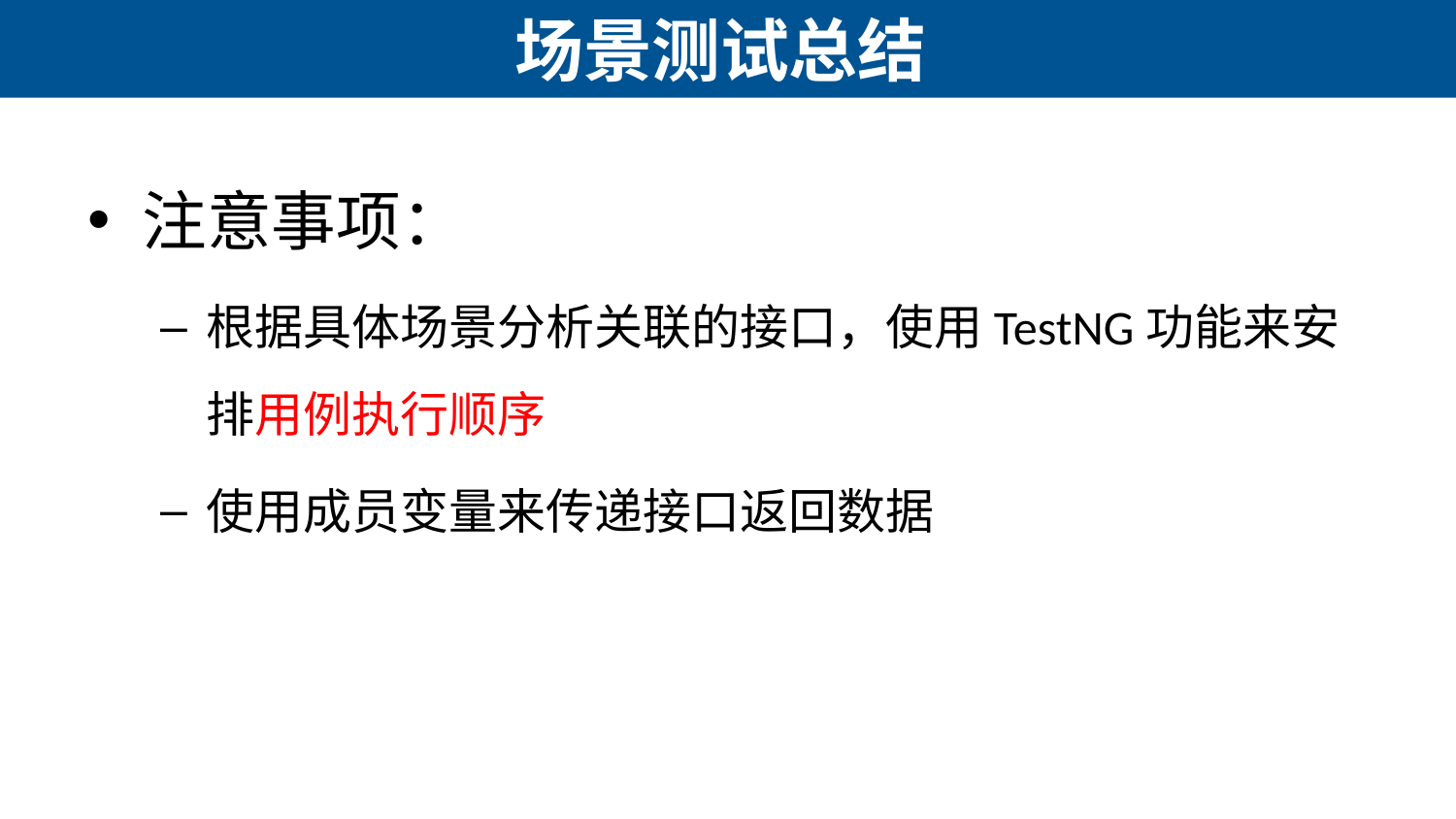

# 场景测试总结
注意事项：
根据具体场景分析关联的接口，使用TestNG功能来安排用例执行顺序
使用成员变量来传递接口返回数据